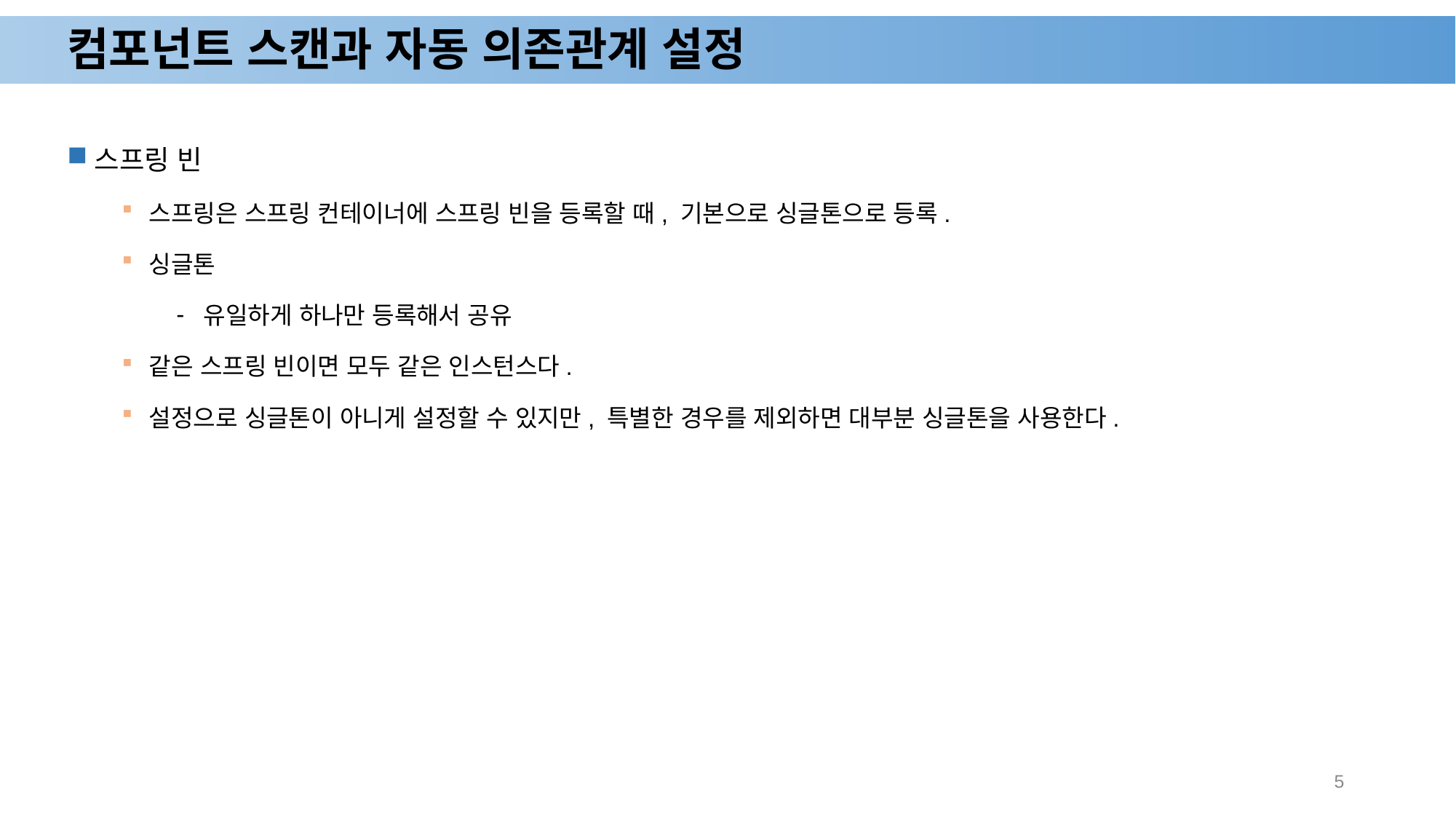

# 컴포넌트 스캔과 자동 의존관계 설정
스프링 빈
스프링은 스프링 컨테이너에 스프링 빈을 등록할 때, 기본으로 싱글톤으로 등록.
싱글톤
유일하게 하나만 등록해서 공유
같은 스프링 빈이면 모두 같은 인스턴스다.
설정으로 싱글톤이 아니게 설정할 수 있지만, 특별한 경우를 제외하면 대부분 싱글톤을 사용한다.
5